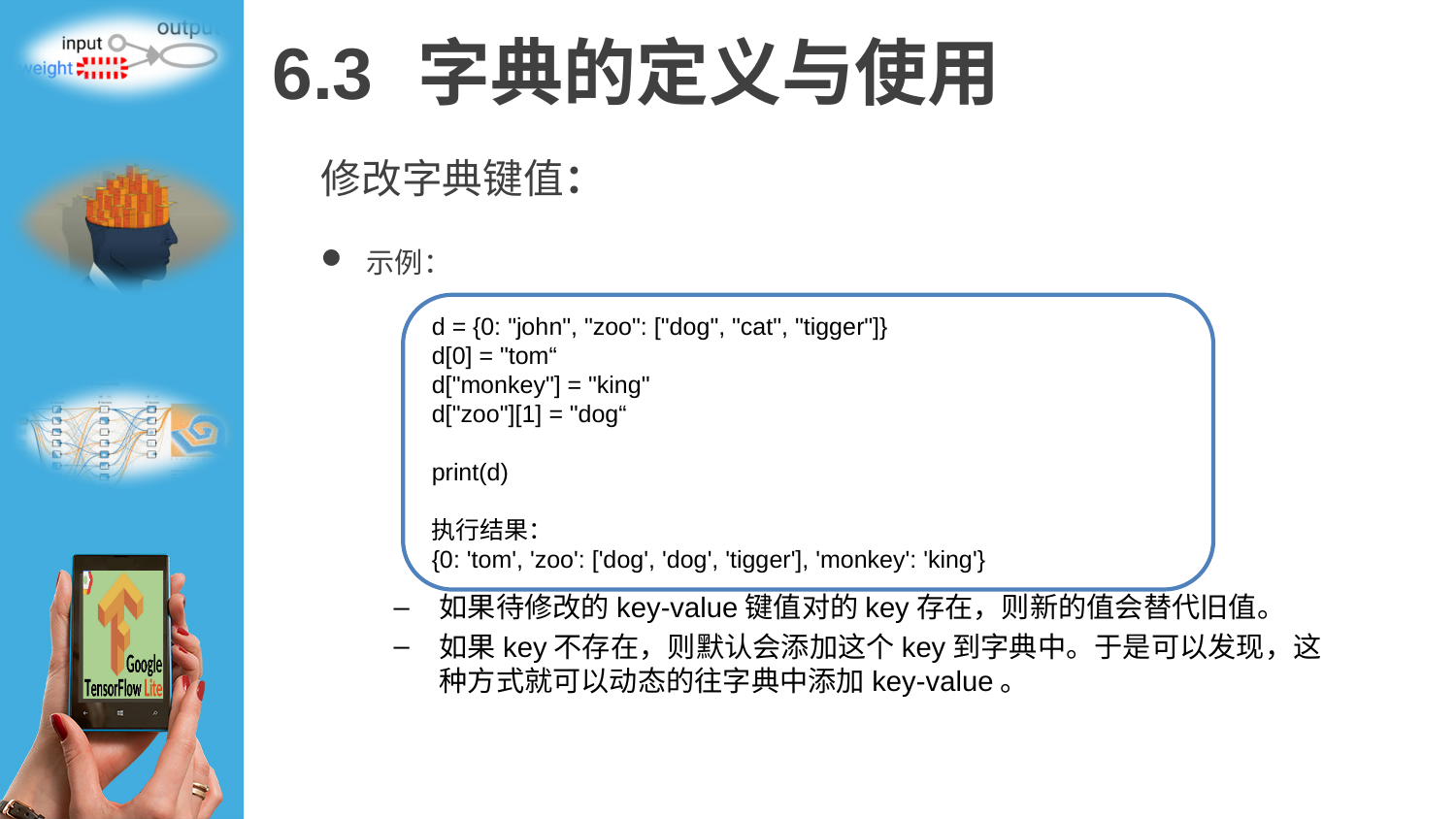

# 6.3 	字典的定义与使用
修改字典键值：
示例：

如果待修改的key-value键值对的key存在，则新的值会替代旧值。
如果key不存在，则默认会添加这个key到字典中。于是可以发现，这种方式就可以动态的往字典中添加key-value。

d = {0: "john", "zoo": ["dog", "cat", "tigger"]}
d[0] = "tom“
d["monkey"] = "king"
d["zoo"][1] = "dog“

print(d)

执行结果：
{0: 'tom', 'zoo': ['dog', 'dog', 'tigger'], 'monkey': 'king'}